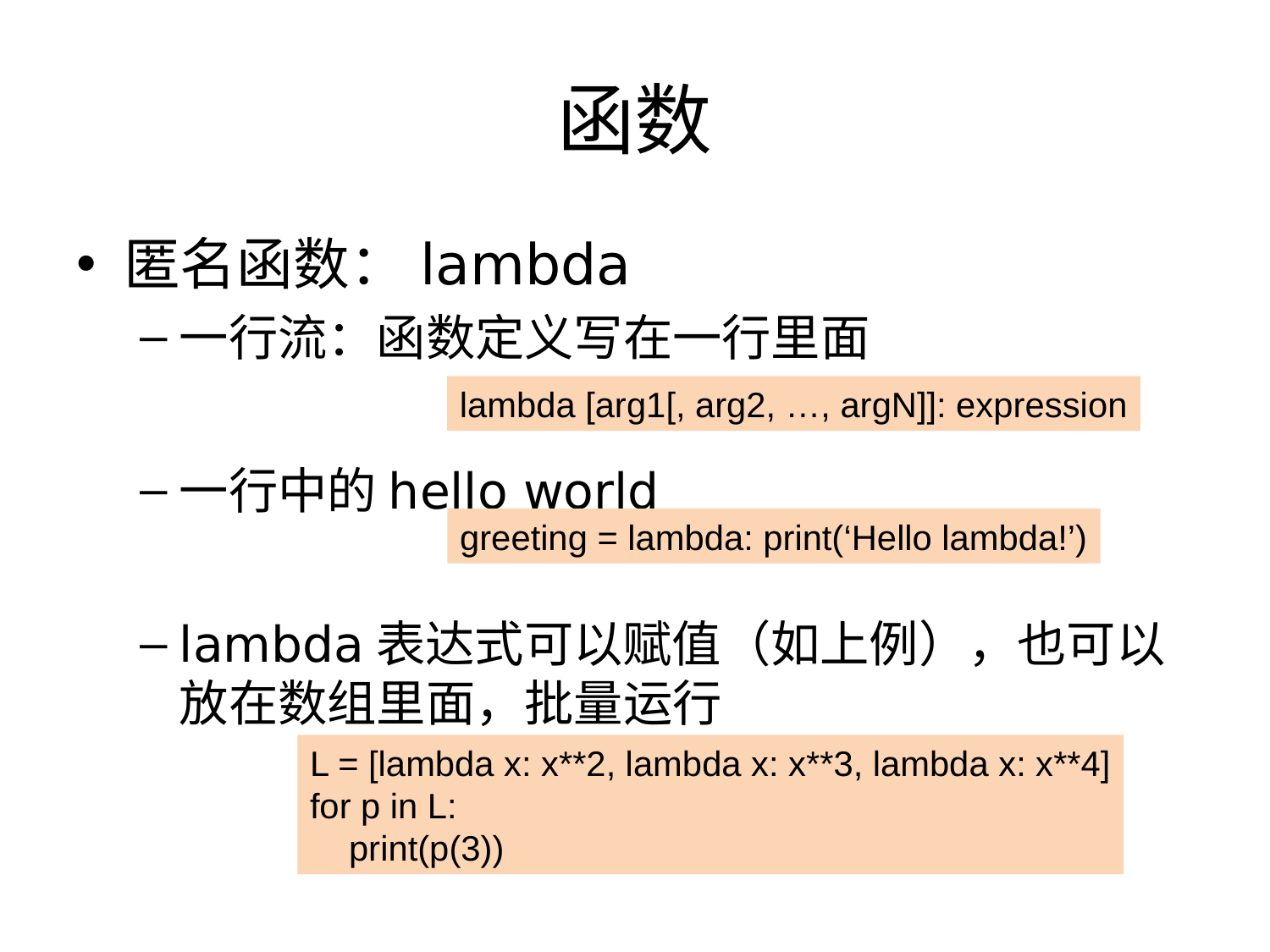

# 函数
匿名函数：lambda
一行流：函数定义写在一行里面

一行中的hello world

lambda表达式可以赋值（如上例），也可以放在数组里面，批量运行
lambda [arg1[, arg2, …, argN]]: expression
greeting = lambda: print(‘Hello lambda!’)
L = [lambda x: x**2, lambda x: x**3, lambda x: x**4]
for p in L:
    print(p(3))